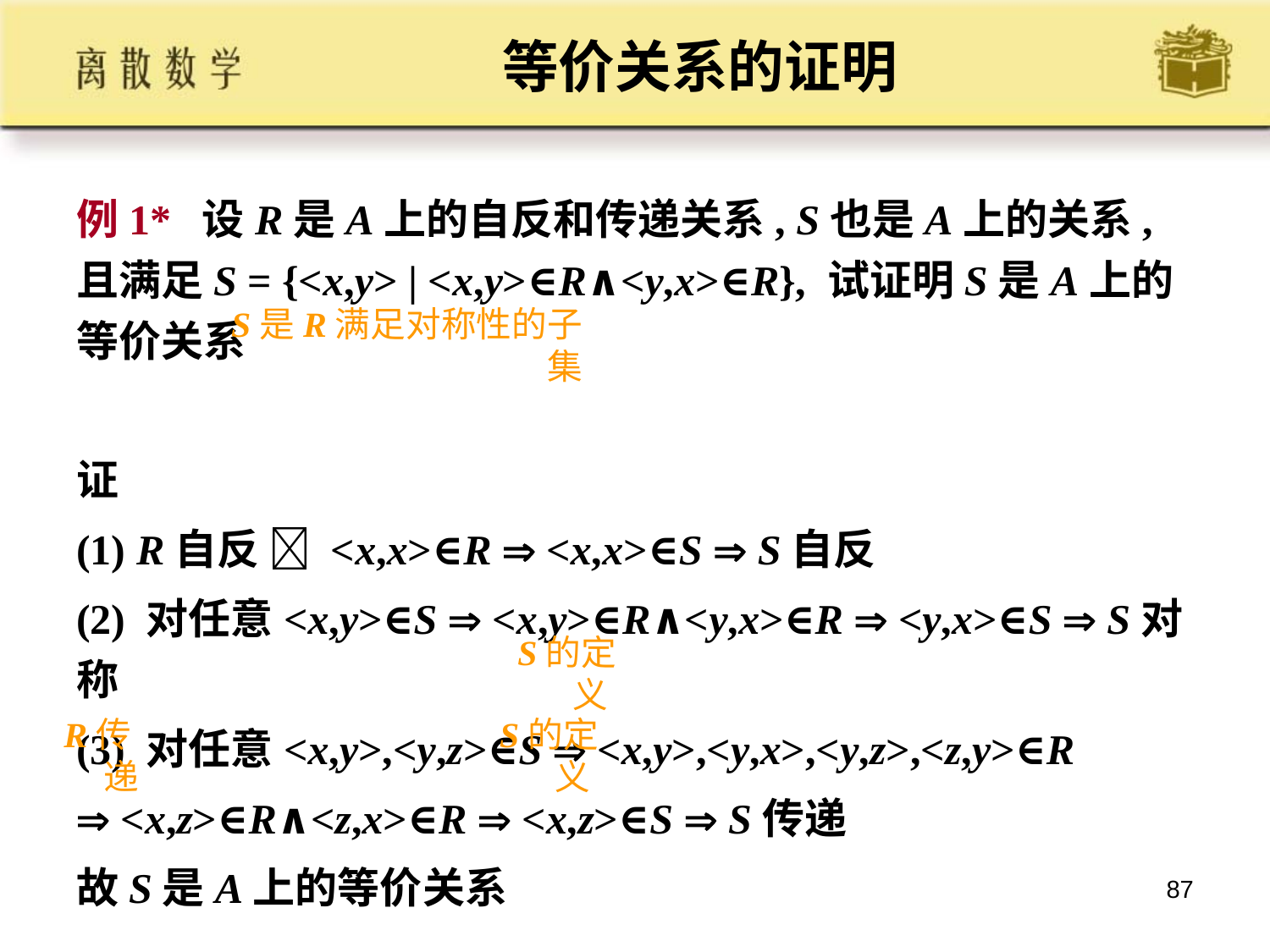

# 等价关系的证明
例1*  设R是A上的自反和传递关系, S也是A上的关系, 且满足S = {<x,y> | <x,y>∈R∧<y,x>∈R}, 试证明S是A上的等价关系

证
(1) R自反 ⇒ <x,x>∈R ⇒ <x,x>∈S ⇒ S自反
(2) 对任意<x,y>∈S ⇒ <x,y>∈R∧<y,x>∈R ⇒ <y,x>∈S ⇒ S对称
(3) 对任意<x,y>,<y,z>∈S ⇒ <x,y>,<y,x>,<y,z>,<z,y>∈R
⇒ <x,z>∈R∧<z,x>∈R ⇒ <x,z>∈S ⇒ S传递
故S是A上的等价关系
S是R满足对称性的子集
S的定义
R传递
S的定义
87